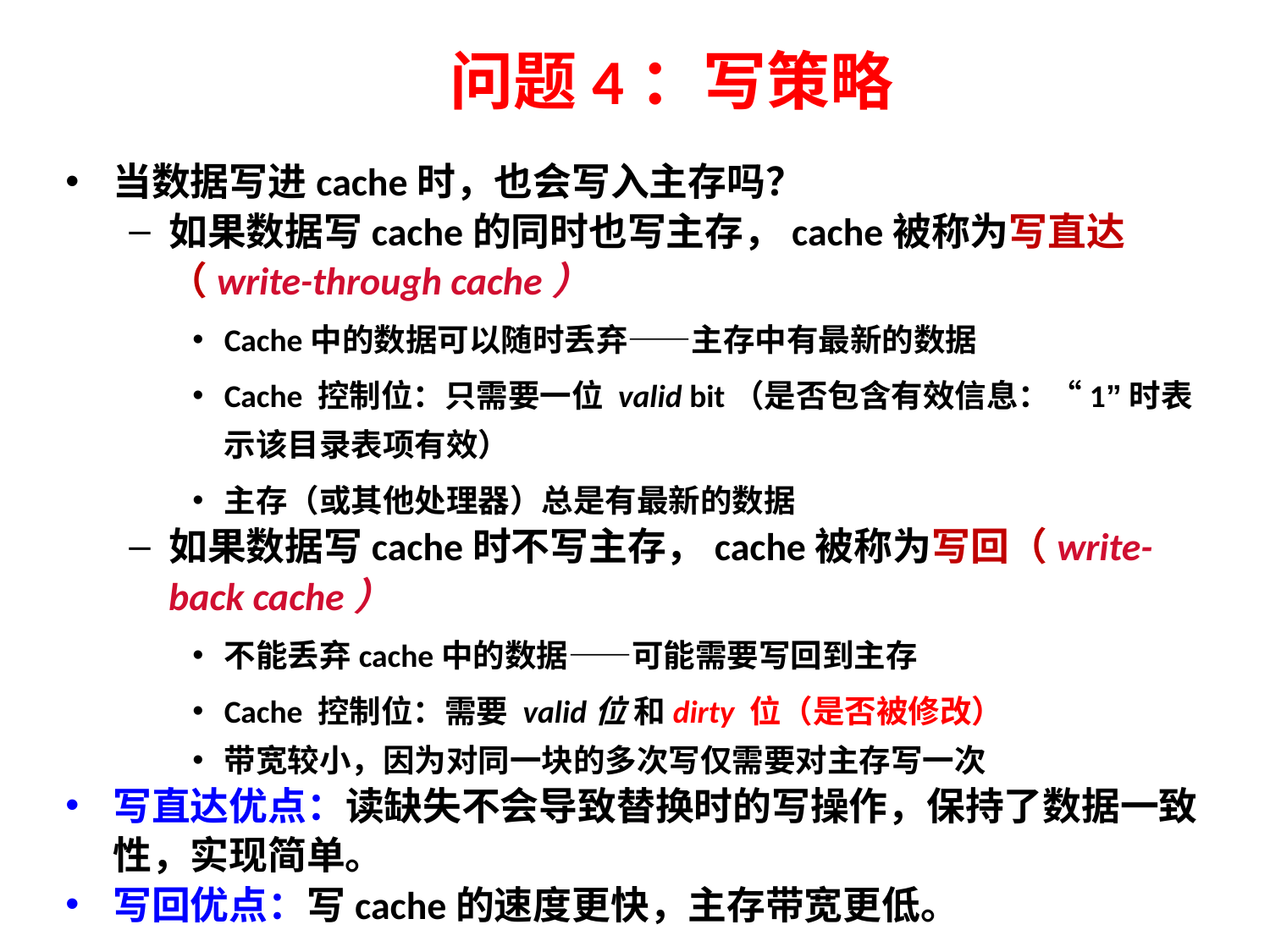

# 问题4：写策略
当数据写进cache时，也会写入主存吗？
如果数据写cache的同时也写主存，cache被称为写直达（write-through cache）
Cache中的数据可以随时丢弃——主存中有最新的数据
Cache 控制位：只需要一位 valid bit（是否包含有效信息：“1”时表示该目录表项有效）
主存（或其他处理器）总是有最新的数据
如果数据写cache时不写主存，cache被称为写回（write-back cache）
不能丢弃cache中的数据——可能需要写回到主存
Cache 控制位：需要 valid位 和dirty 位（是否被修改）
带宽较小，因为对同一块的多次写仅需要对主存写一次
写直达优点：读缺失不会导致替换时的写操作，保持了数据一致性，实现简单。
写回优点：写cache的速度更快，主存带宽更低。
28